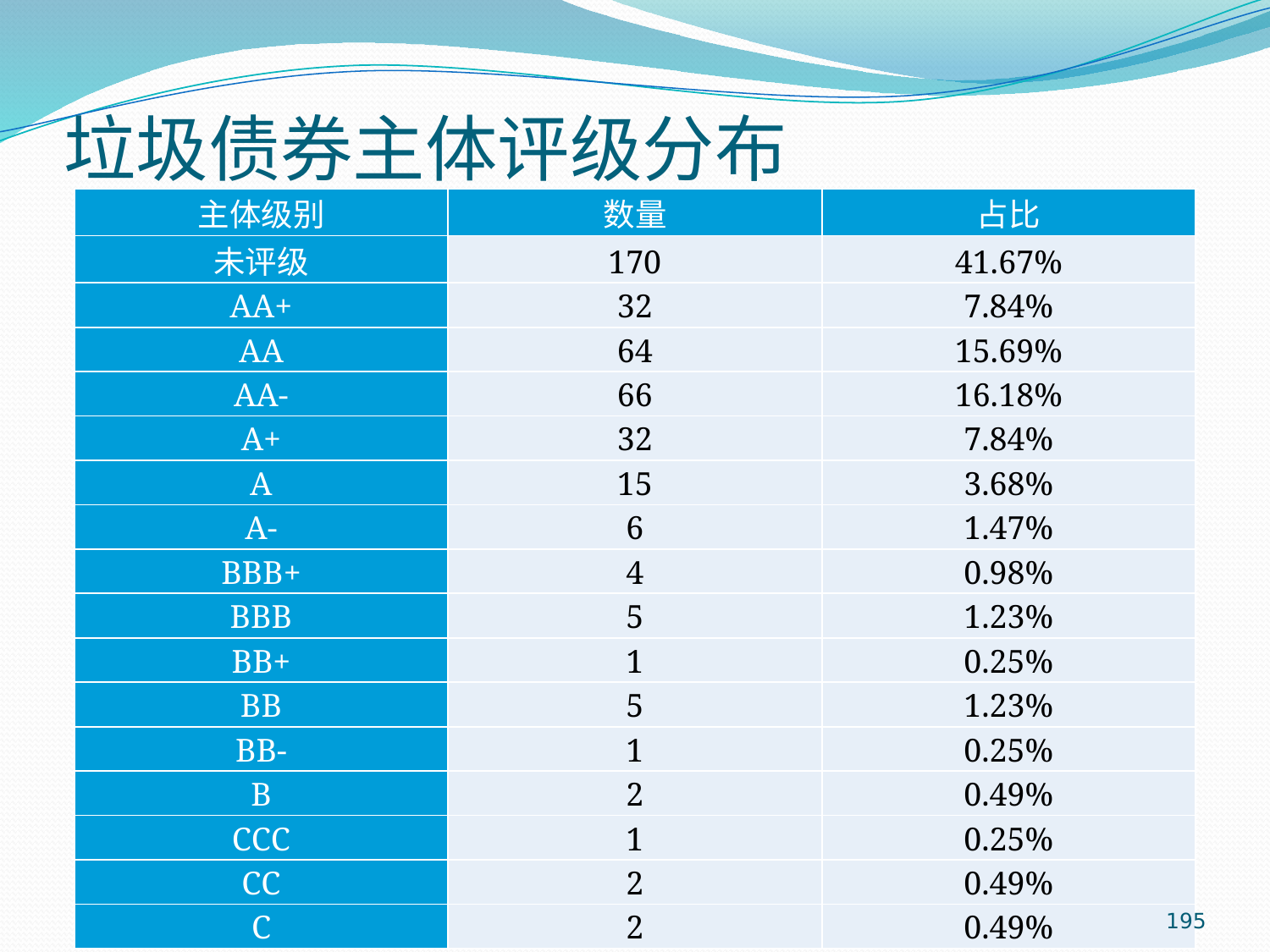

# 垃圾债券主体评级分布
| 主体级别 | 数量 | 占比 |
| --- | --- | --- |
| 未评级 | 170 | 41.67% |
| AA+ | 32 | 7.84% |
| AA | 64 | 15.69% |
| AA- | 66 | 16.18% |
| A+ | 32 | 7.84% |
| A | 15 | 3.68% |
| A- | 6 | 1.47% |
| BBB+ | 4 | 0.98% |
| BBB | 5 | 1.23% |
| BB+ | 1 | 0.25% |
| BB | 5 | 1.23% |
| BB- | 1 | 0.25% |
| B | 2 | 0.49% |
| CCC | 1 | 0.25% |
| CC | 2 | 0.49% |
| C | 2 | 0.49% |
195